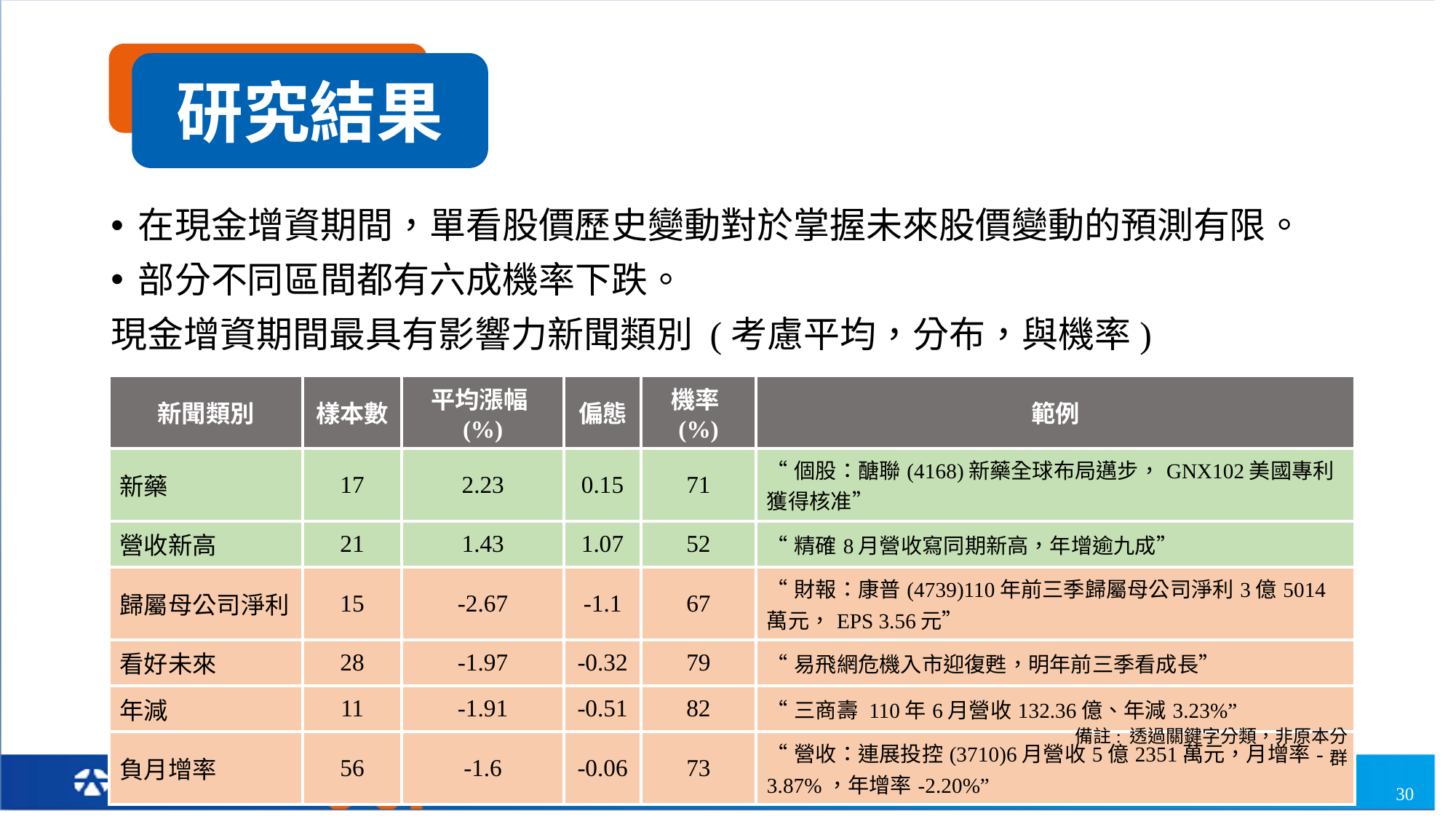

研究結果
在現金增資期間，單看股價歷史變動對於掌握未來股價變動的預測有限。
部分不同區間都有六成機率下跌。
現金增資期間最具有影響力新聞類別 (考慮平均，分布，與機率)

| 新聞類別 | 樣本數 | 平均漲幅(%) | 偏態 | 機率(%) | 範例 |
| --- | --- | --- | --- | --- | --- |
| 新藥 | 17 | 2.23 | 0.15 | 71 | “個股：醣聯(4168)新藥全球布局邁步，GNX102美國專利獲得核准” |
| 營收新高 | 21 | 1.43 | 1.07 | 52 | “精確8月營收寫同期新高，年增逾九成” |
| 歸屬母公司淨利 | 15 | -2.67 | -1.1 | 67 | “財報：康普(4739)110年前三季歸屬母公司淨利3億5014萬元，EPS 3.56元” |
| 看好未來 | 28 | -1.97 | -0.32 | 79 | “易飛網危機入市迎復甦，明年前三季看成長” |
| 年減 | 11 | -1.91 | -0.51 | 82 | “三商壽 110年6月營收132.36億、年減3.23%” |
| 負月增率 | 56 | -1.6 | -0.06 | 73 | “營收：連展投控(3710)6月營收5億2351萬元，月增率-3.87%，年增率-2.20%” |
備註: 透過關鍵字分類，非原本分群
30